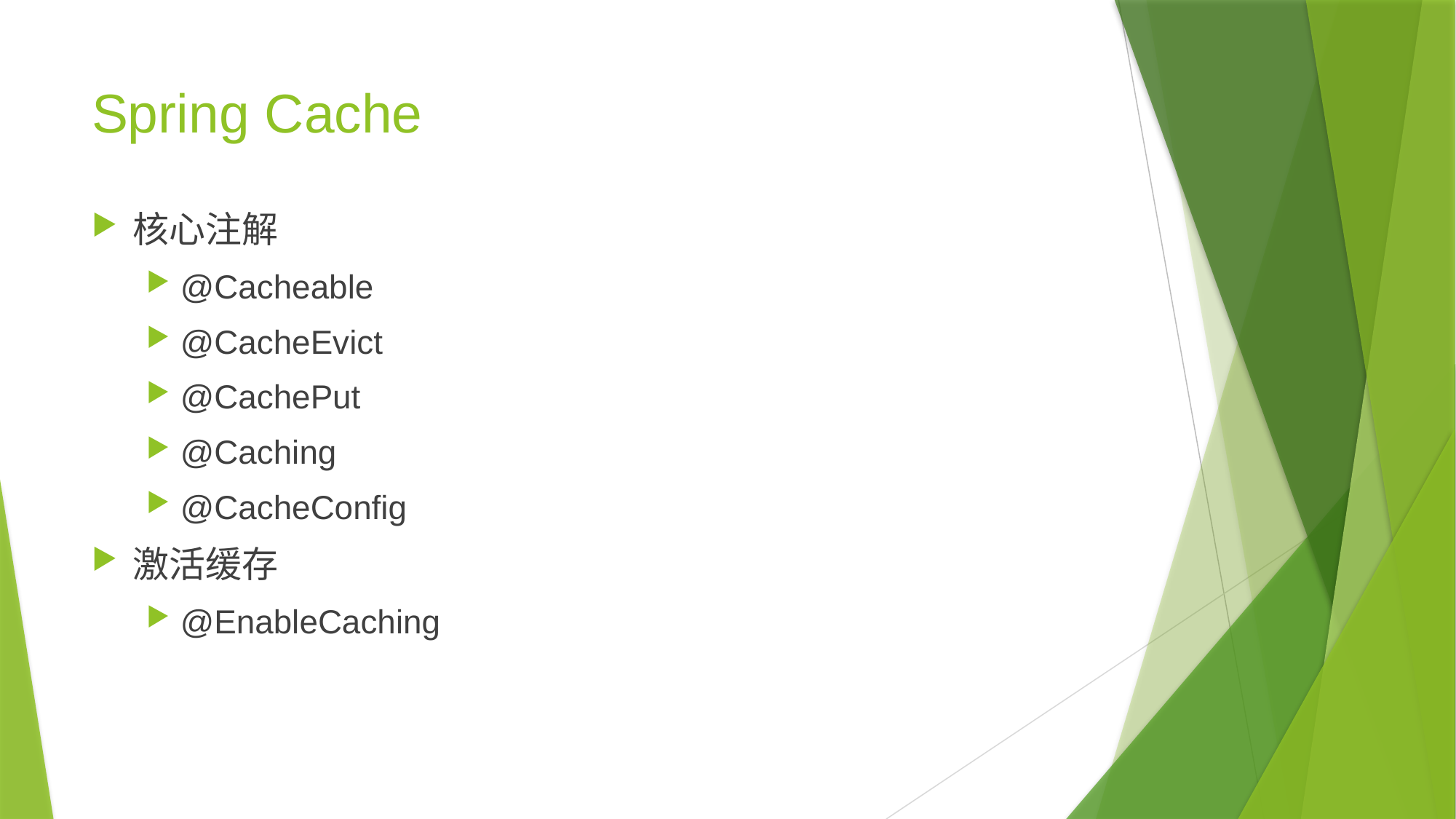

# Spring Cache
核心注解
@Cacheable
@CacheEvict
@CachePut
@Caching
@CacheConfig
激活缓存
@EnableCaching